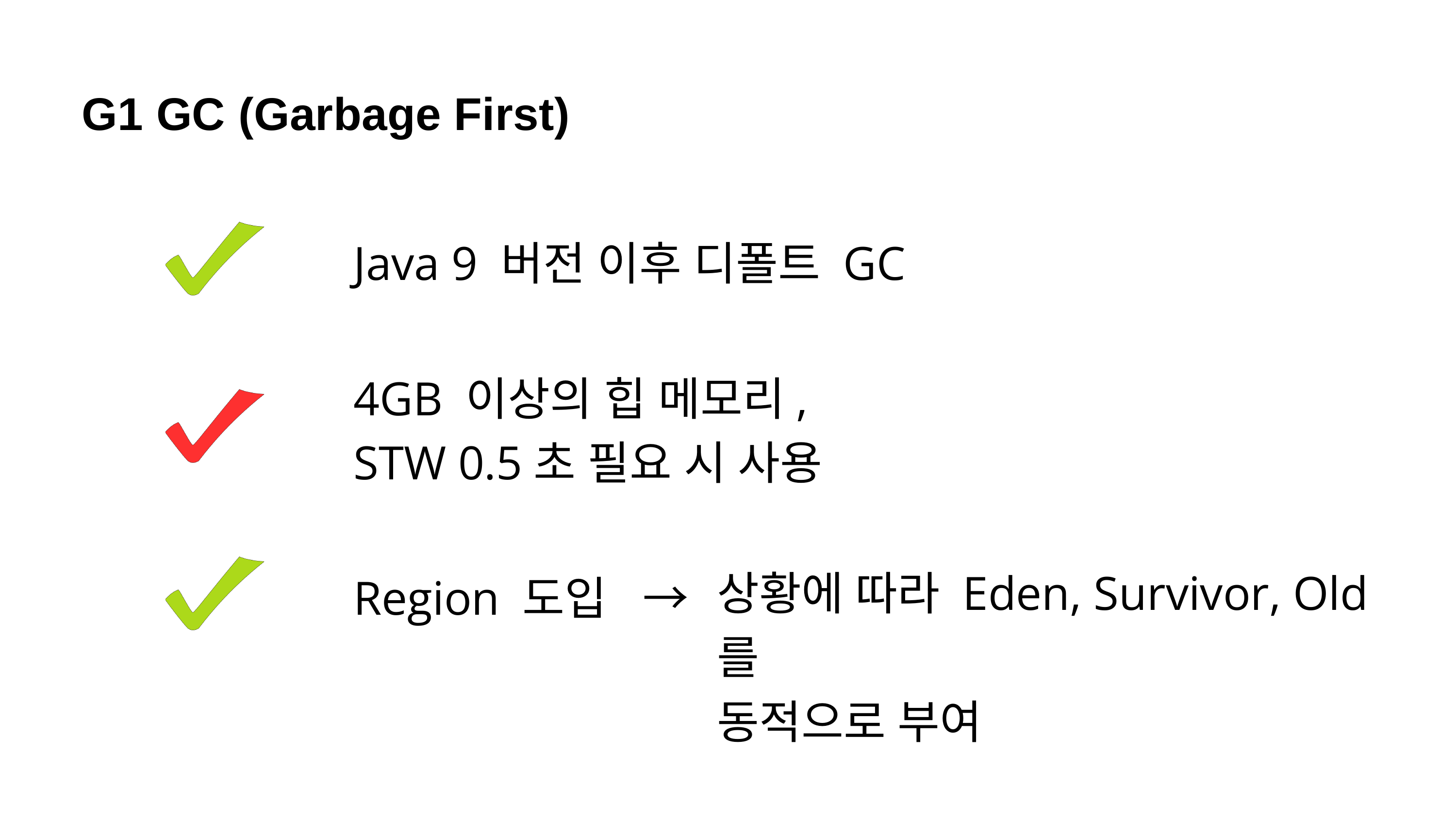

G1 GC (Garbage First)

Java 9 버전 이후 디폴트 GC
4GB 이상의 힙 메모리,
STW 0.5초 필요 시 사용

상황에 따라 Eden, Survivor, Old 를
동적으로 부여

Region 도입   →